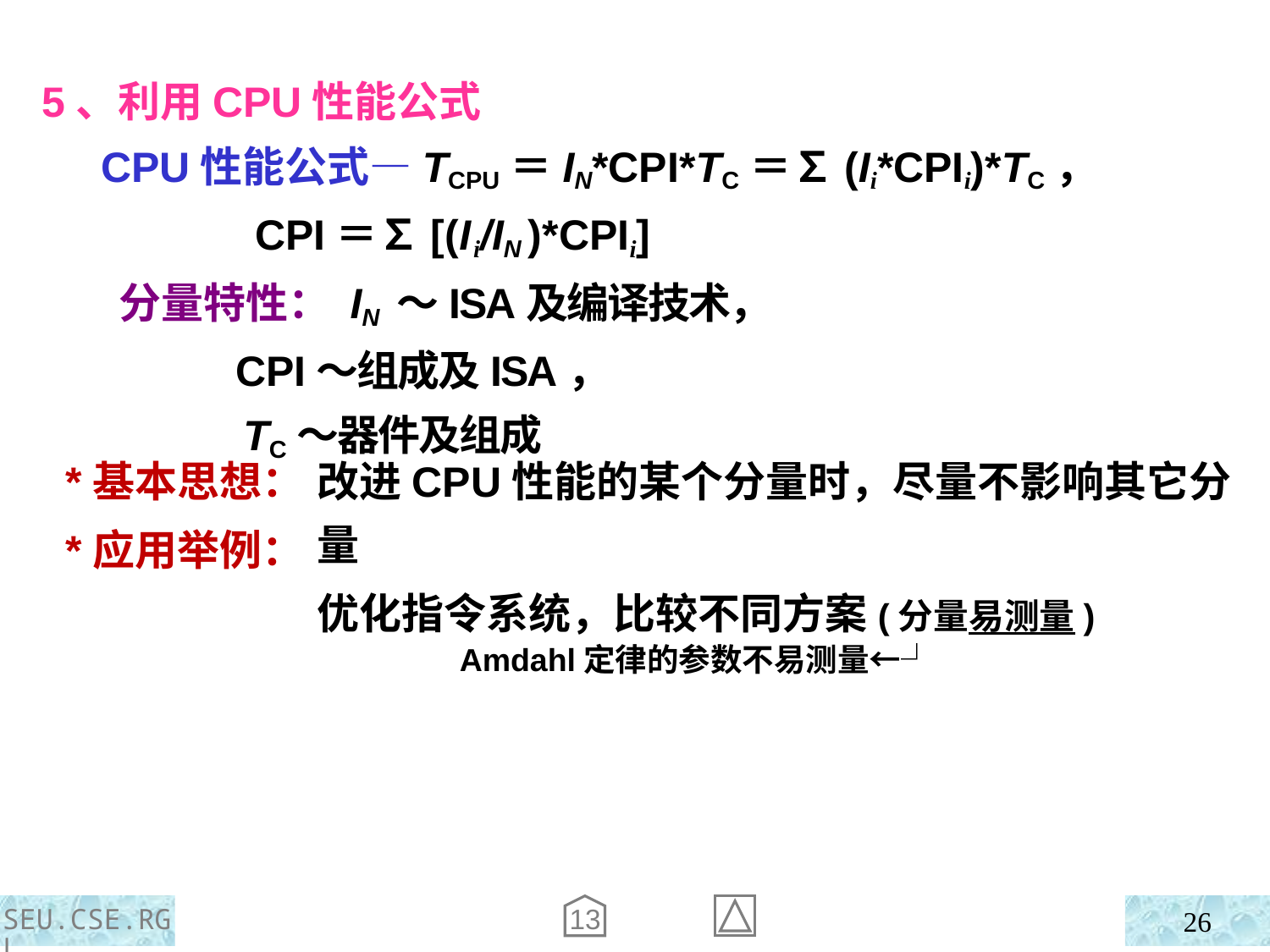

5、利用CPU性能公式
     CPU性能公式—TCPU＝IN*CPI*TC＝∑(Ii*CPIi)*TC，
                  CPI＝∑[(I i/IN )*CPIi]
       分量特性： IN ～ISA及编译技术，
                   CPI～组成及ISA，
                    TC～器件及组成
  *基本思想：
  *应用举例：
改进CPU性能的某个分量时，尽量不影响其它分量
优化指令系统，比较不同方案(分量易测量)
                Amdahl定律的参数不易测量←┘
13
SEU.CSE.RGL
26